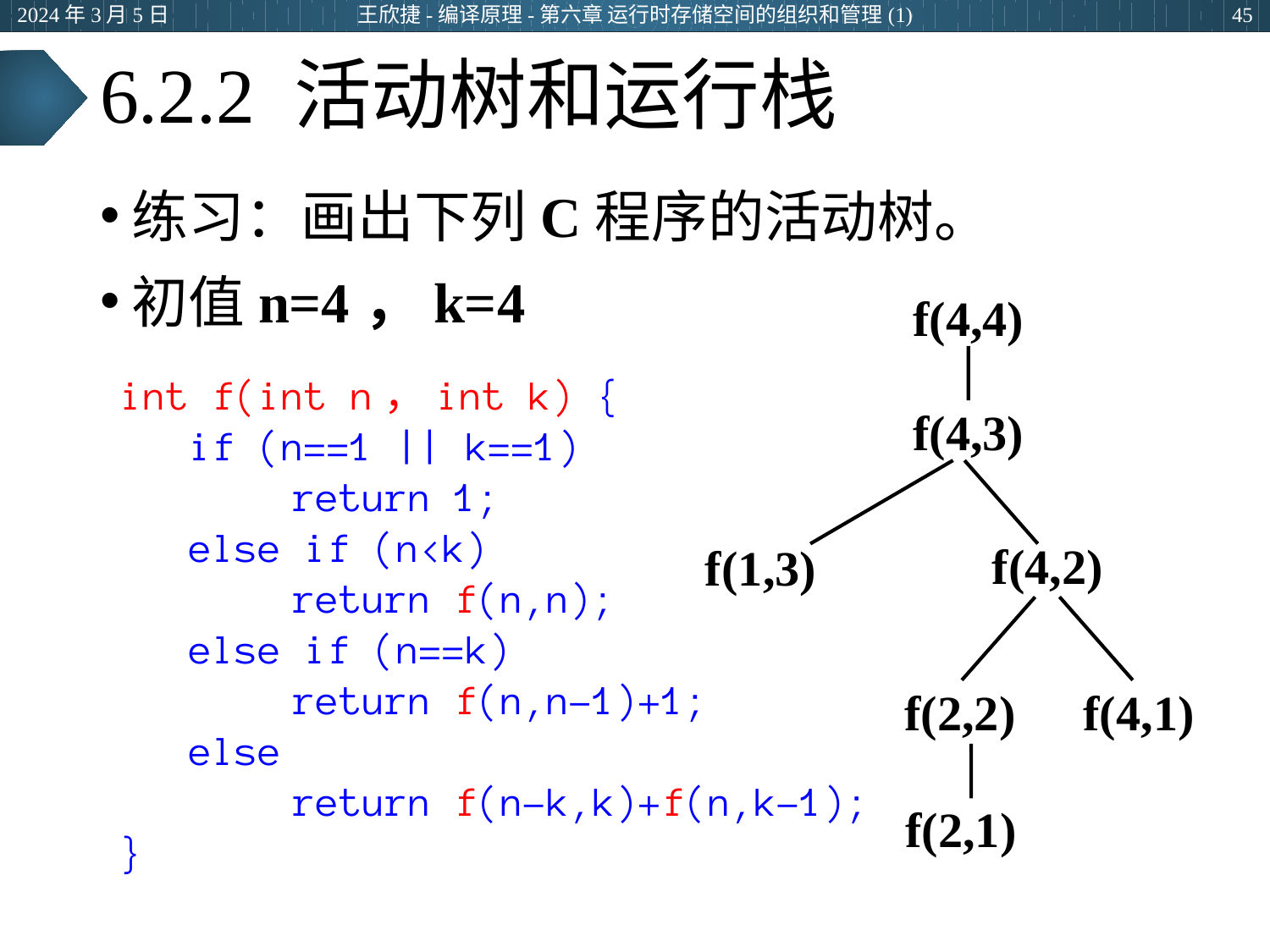

2024年3月5日
王欣捷-编译原理-第六章 运行时存储空间的组织和管理(1)
45
# 6.2.2 活动树和运行栈
练习：画出下列C程序的活动树。
初值n=4，k=4
f(4,4)

f(4,3)

f(4,2)
f(1,3)

f(2,2)
f(4,1)

f(2,1)
int f(int n，int k) {
   if (n==1 || k==1)
	  return 1;
   else if (n<k)
	  return f(n,n);
   else if (n==k)
	  return f(n,n-1)+1;
   else
	  return f(n-k,k)+f(n,k-1);
}